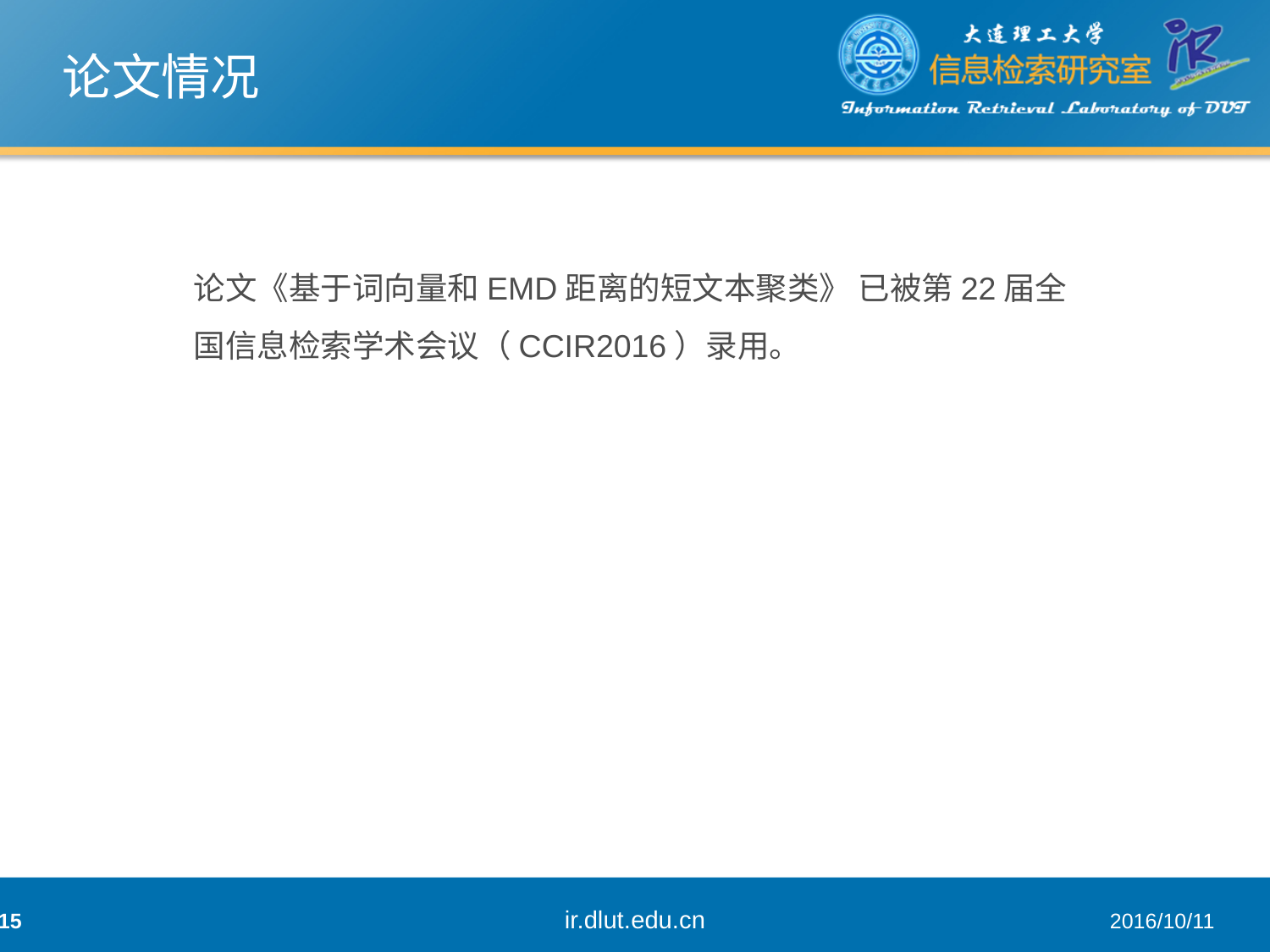

# 论文情况
论文《基于词向量和EMD距离的短文本聚类》 已被第22届全国信息检索学术会议（CCIR2016）录用。